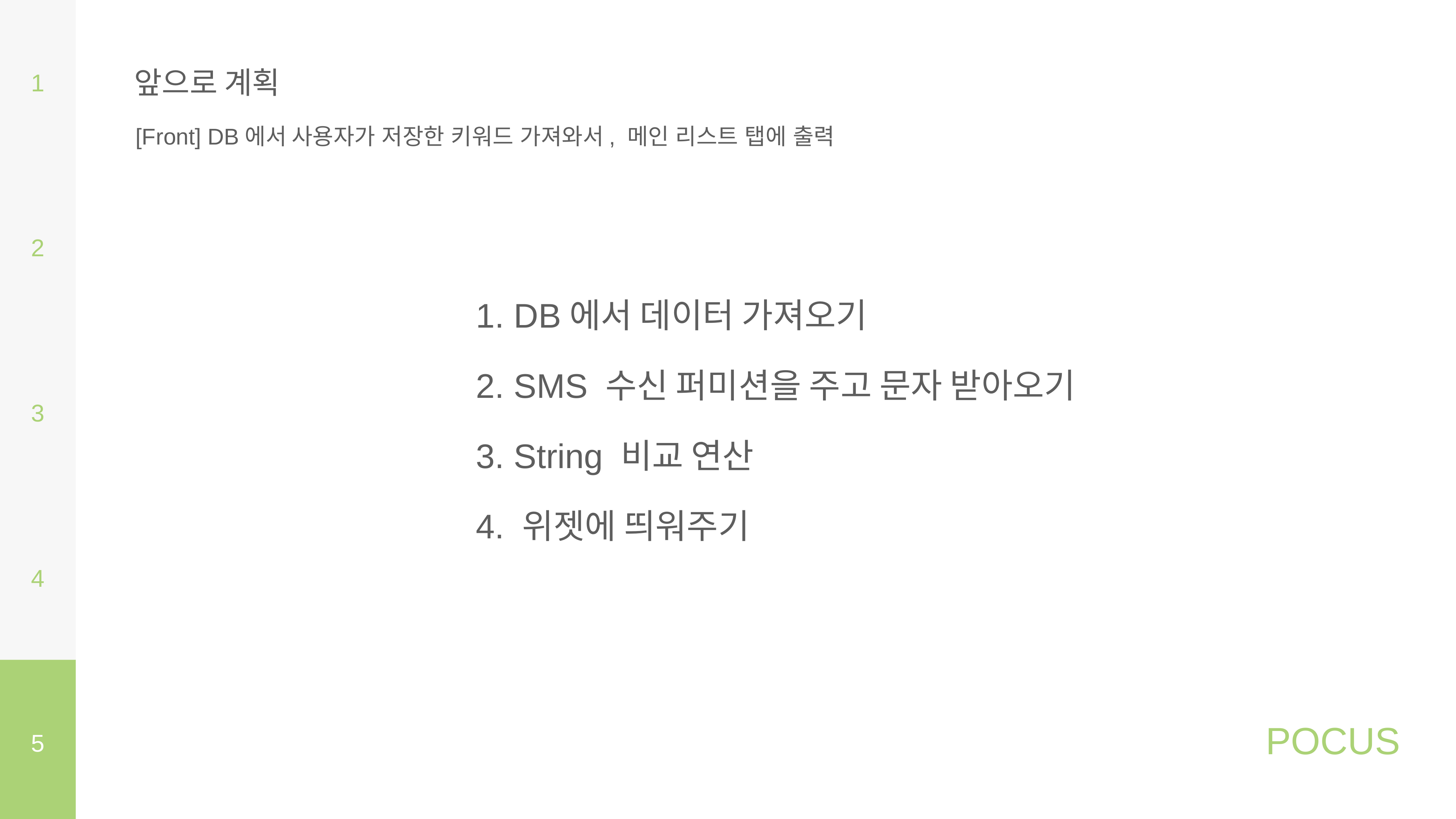

1
앞으로 계획
[Front] DB에서 사용자가 저장한 키워드 가져와서, 메인 리스트 탭에 출력
2
1. DB에서 데이터 가져오기
3
2. SMS 수신 퍼미션을 주고 문자 받아오기
3. String 비교 연산
4
4. 위젯에 띄워주기
5
POCUS